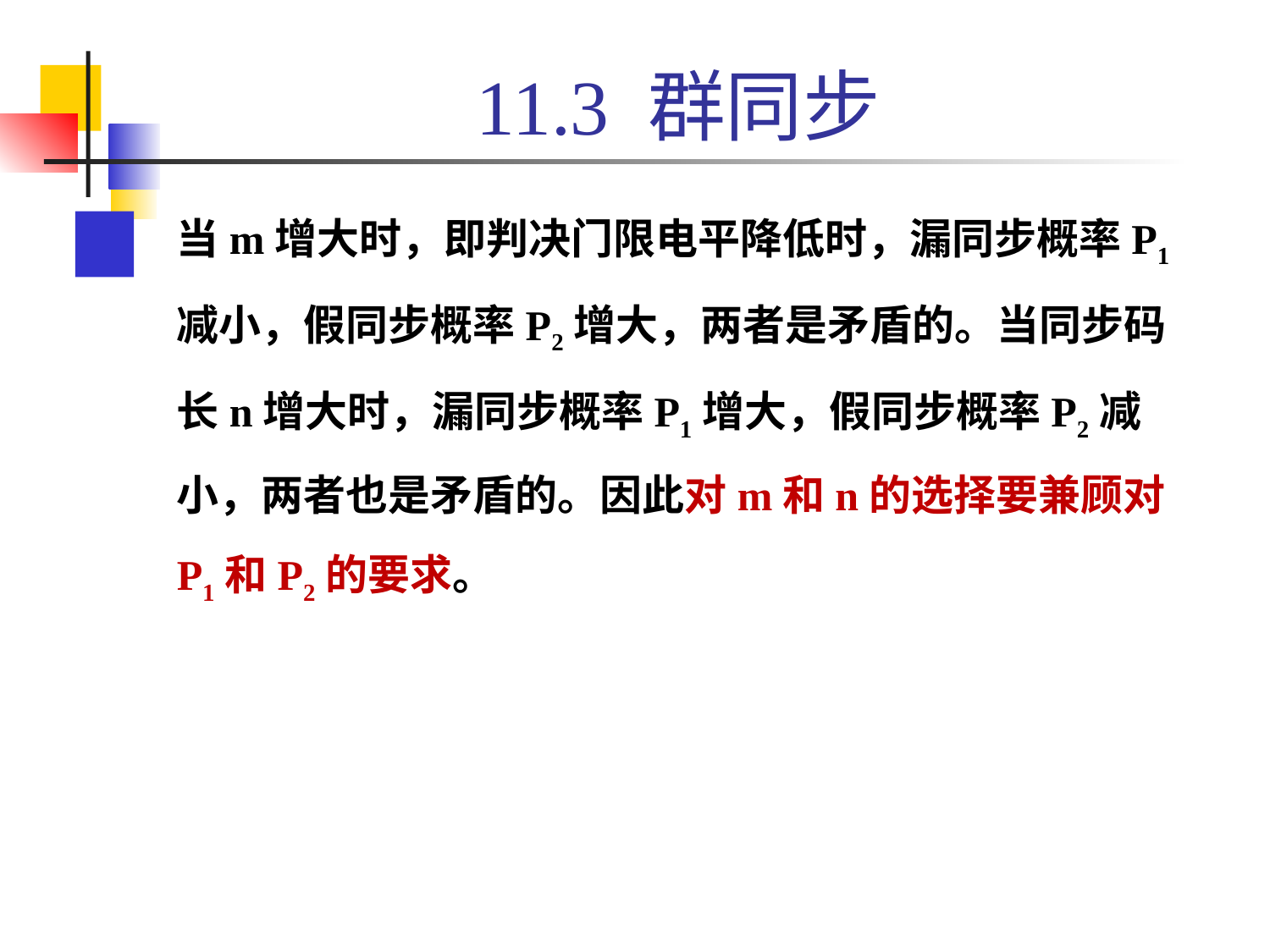

11.3 群同步
当m增大时，即判决门限电平降低时，漏同步概率P1减小，假同步概率P2增大，两者是矛盾的。当同步码长n增大时，漏同步概率P1增大，假同步概率P2减小，两者也是矛盾的。因此对m和n的选择要兼顾对P1和P2的要求。